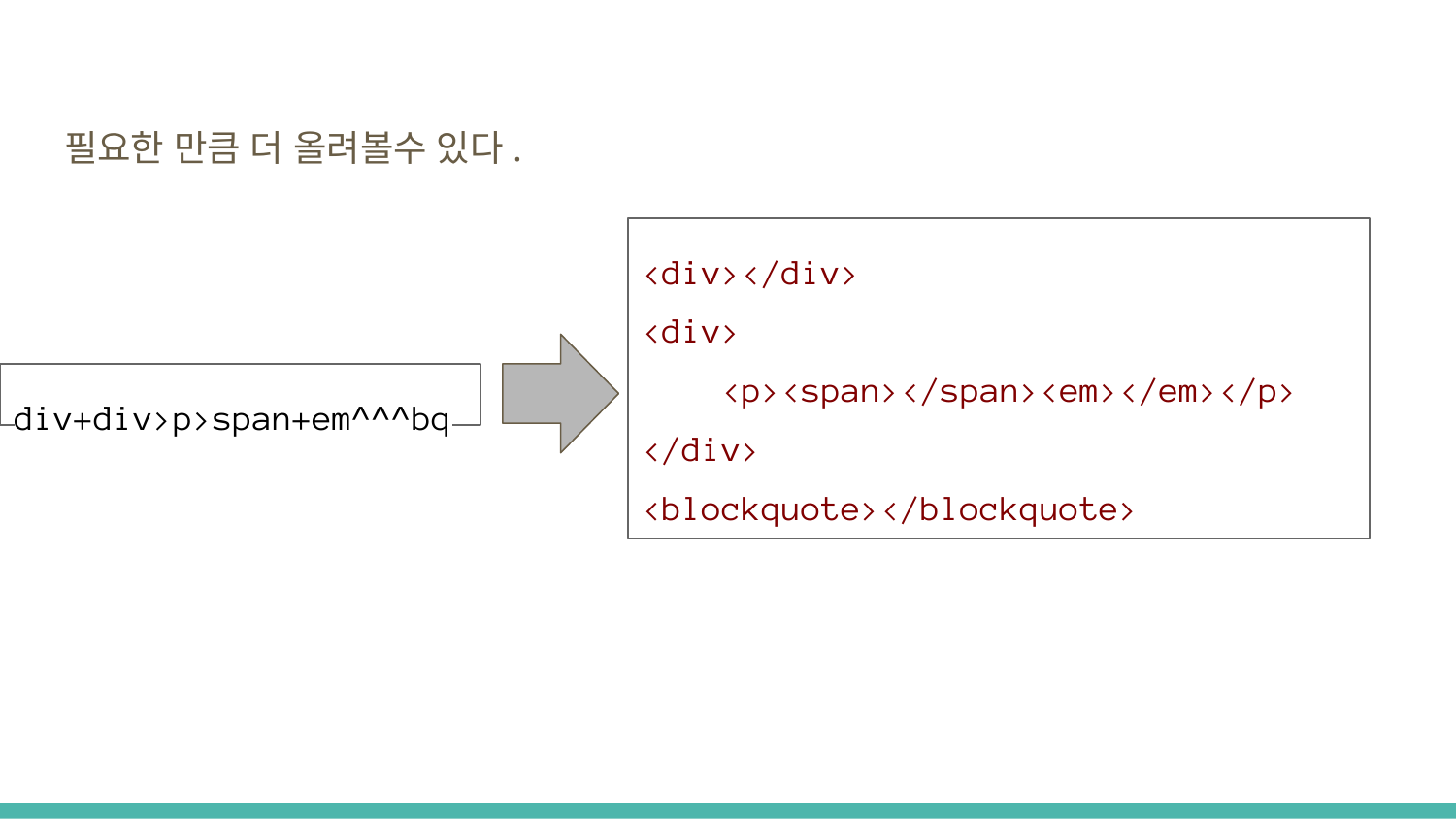

필요한 만큼 더 올려볼수 있다.

<div></div>
<div>
    <p><span></span><em></em></p>
</div>
<blockquote></blockquote>

div+div>p>span+em^^^bq